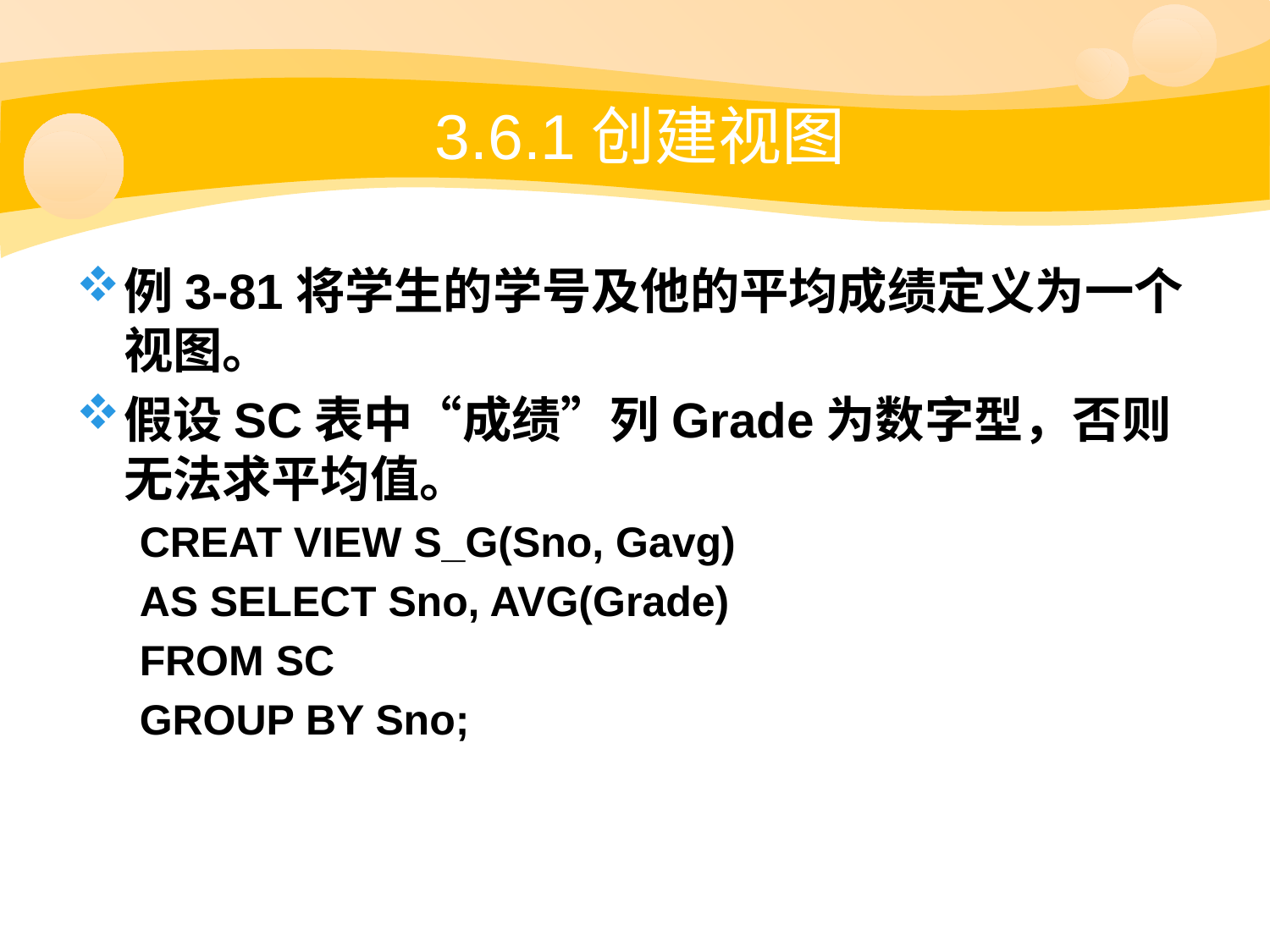

# 3.6.1创建视图
例3-81将学生的学号及他的平均成绩定义为一个视图。
假设SC表中“成绩”列Grade为数字型，否则无法求平均值。
CREAT VIEW S_G(Sno, Gavg)
AS SELECT Sno, AVG(Grade)
FROM SC
GROUP BY Sno;